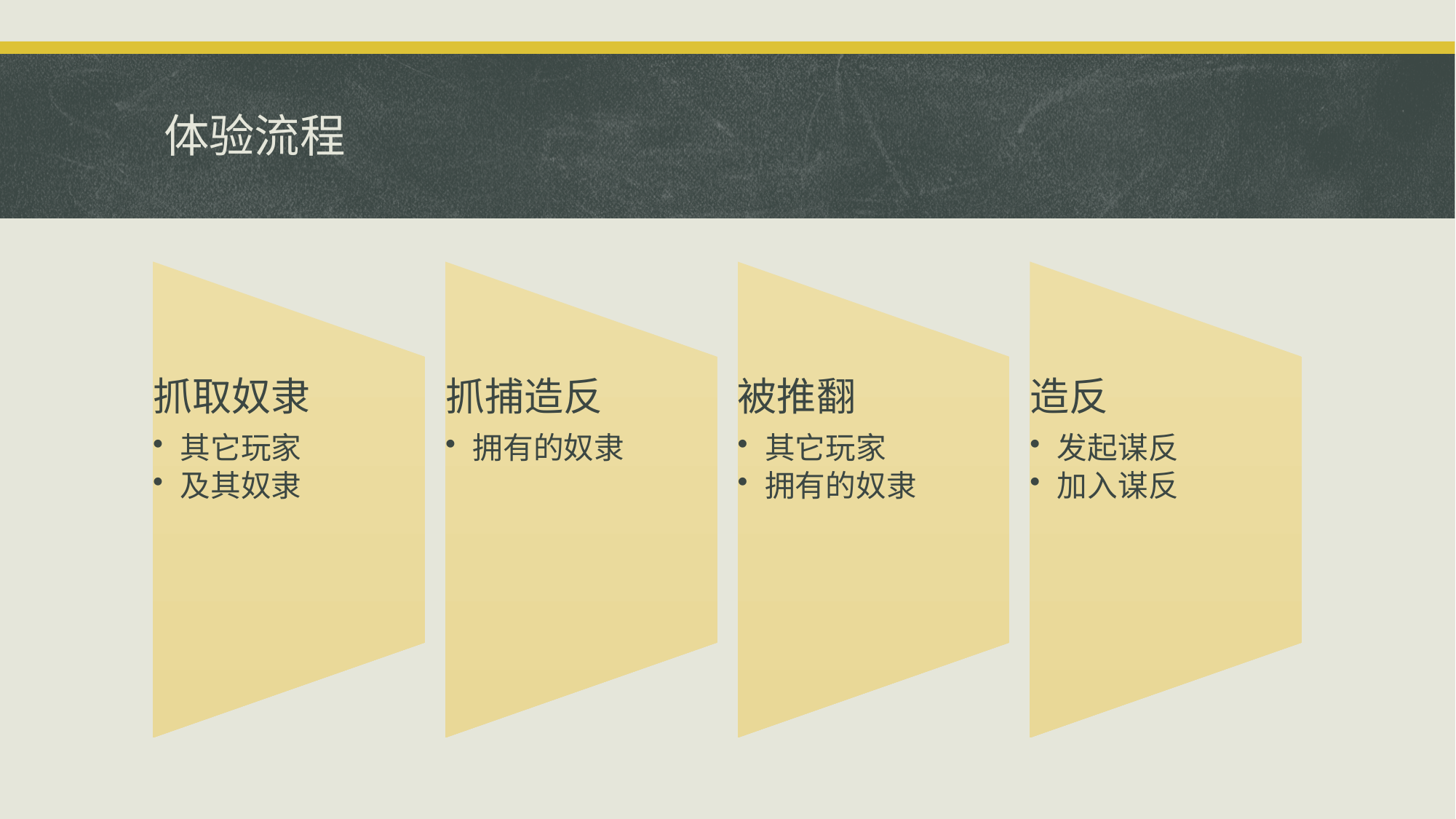

# 体验流程
抓取奴隶
其它玩家
及其奴隶
抓捕造反
拥有的奴隶

被推翻
其它玩家
拥有的奴隶

造反
发起谋反
加入谋反